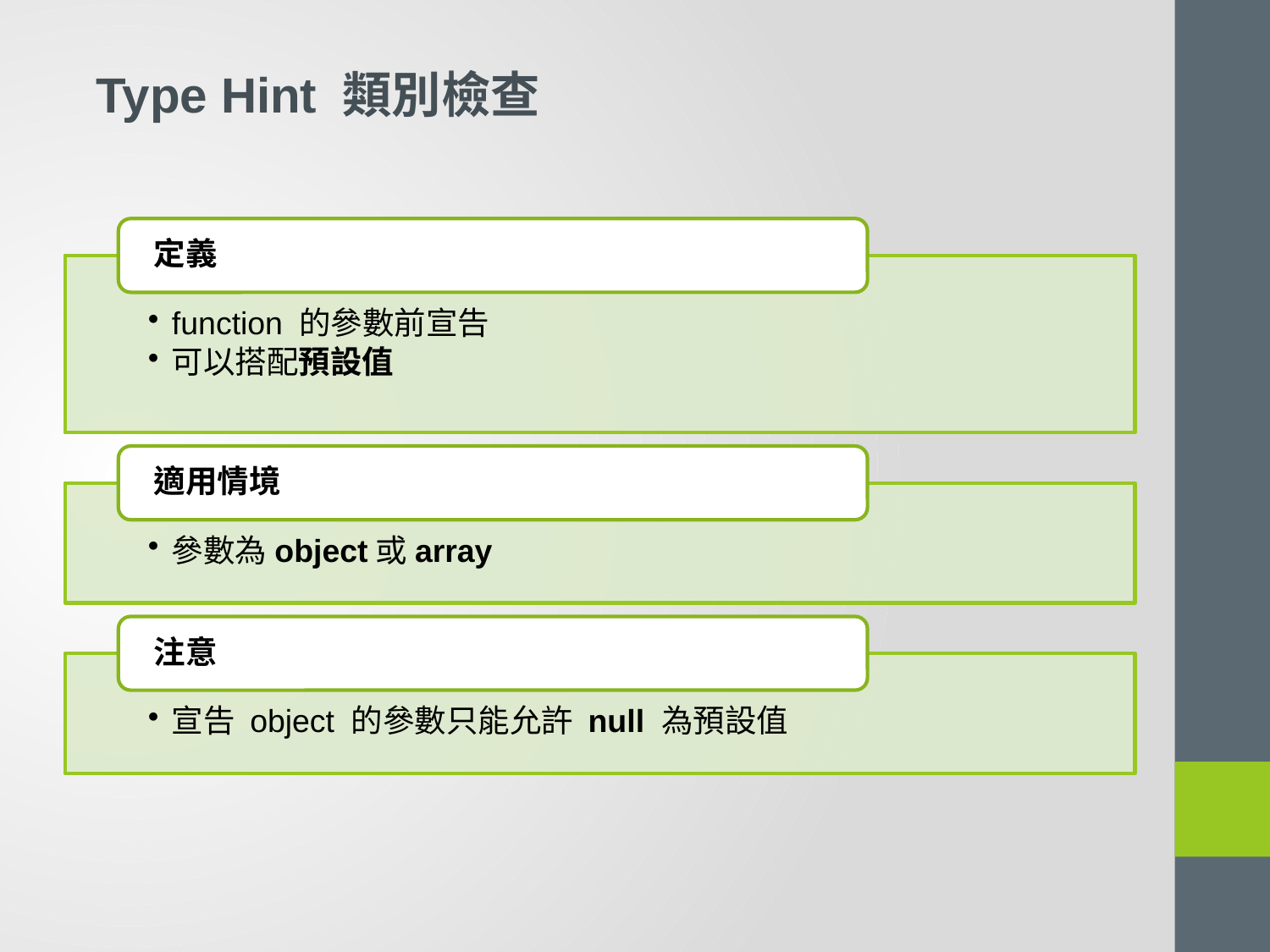

Type Hint 類別檢查
function 的參數前宣告
可以搭配預設值
定義
參數為object或array
適用情境
宣告 object 的參數只能允許 null 為預設值
注意